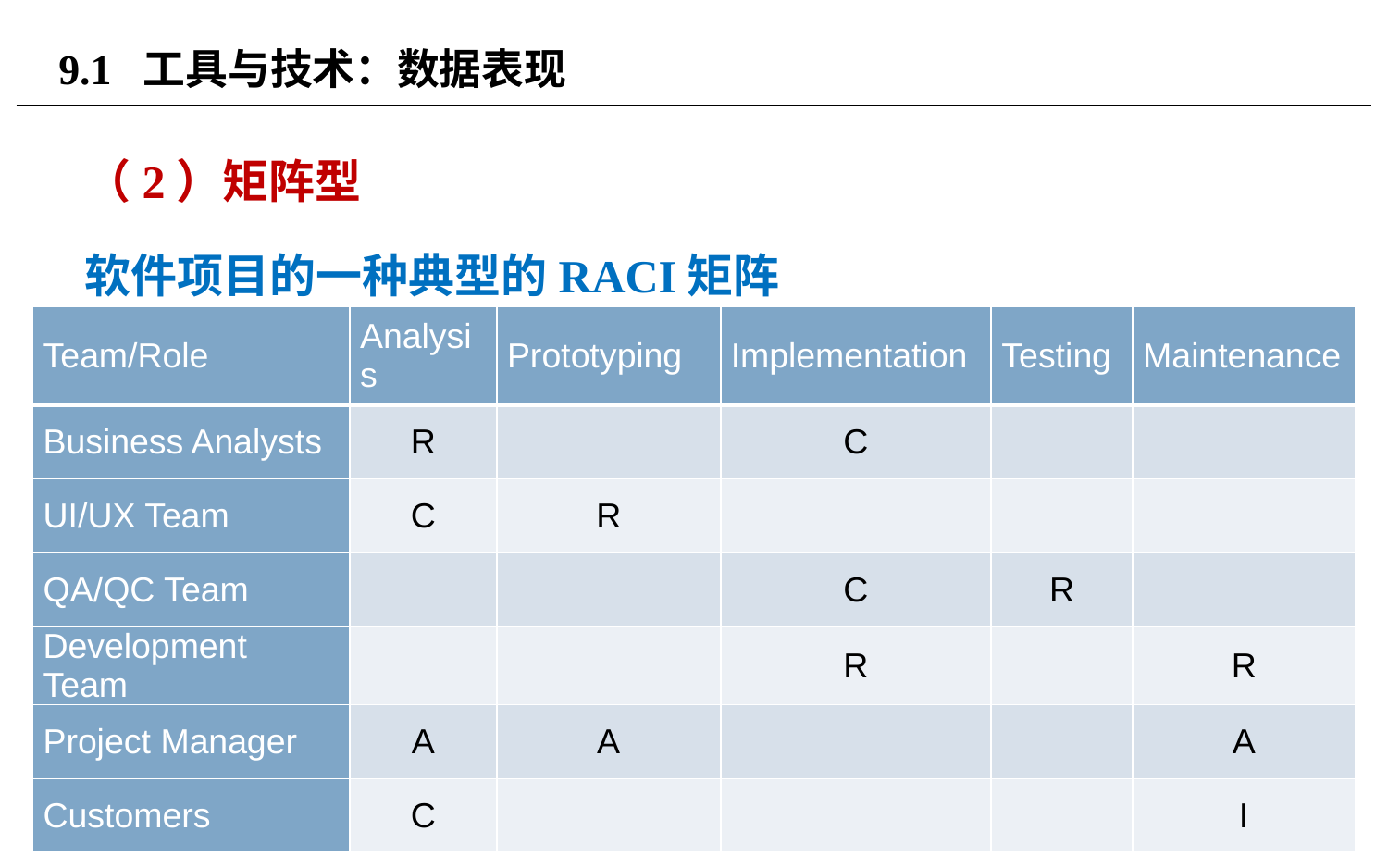

# 9.1  工具与技术：数据表现
（2）矩阵型
软件项目的一种典型的RACI矩阵
| Team/Role | Analysis | Prototyping | Implementation | Testing | Maintenance |
| --- | --- | --- | --- | --- | --- |
| Business Analysts | R |  | C |  |  |
| UI/UX Team | C | R |  |  |  |
| QA/QC Team |  |  | C | R |  |
| Development Team |  |  | R |  | R |
| Project Manager | A | A |  |  | A |
| Customers | C |  |  |  | I |